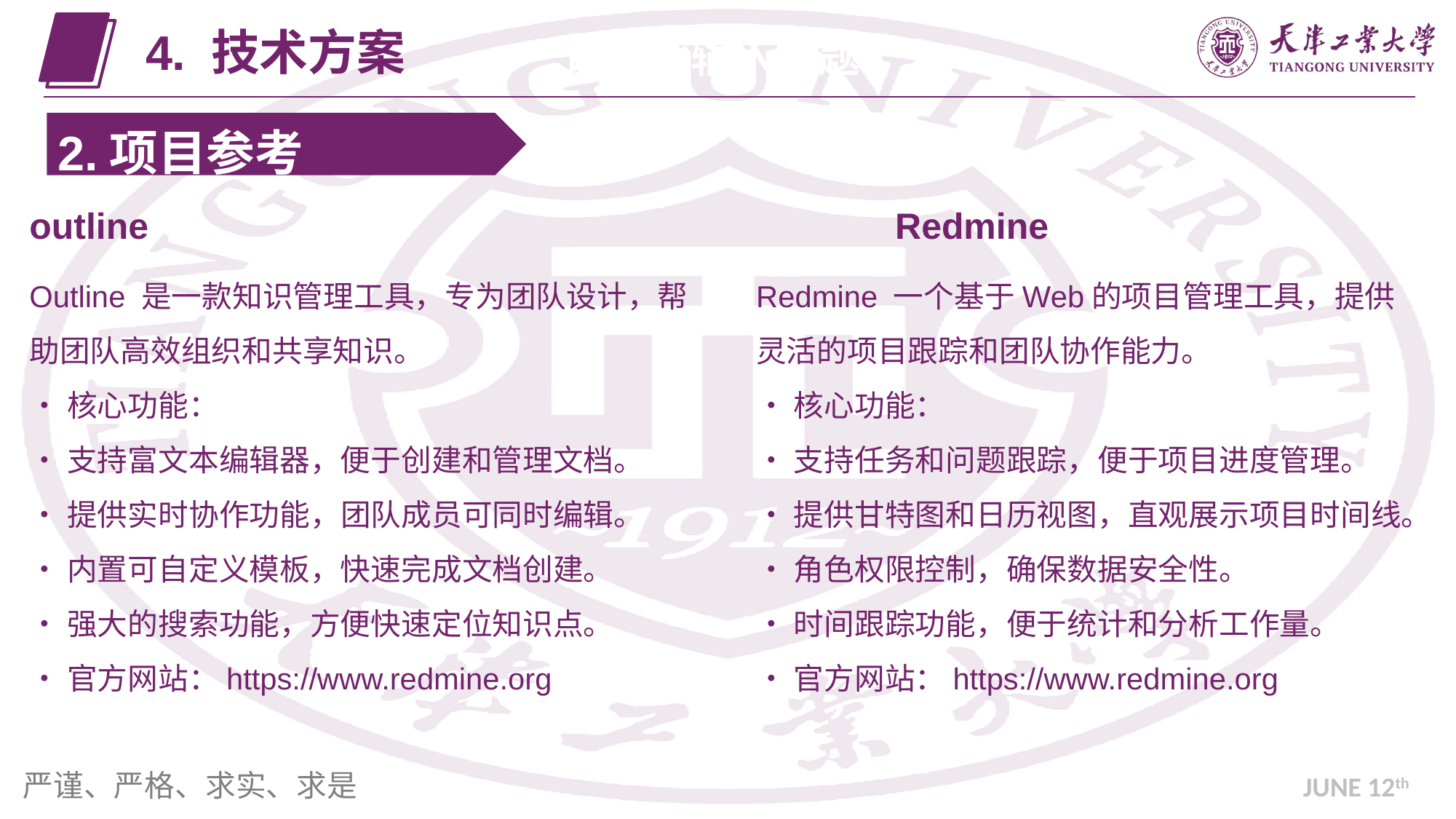

4. 技术方案
请在此输入标题

2.项目参考
outline
Redmine

Outline 是一款知识管理工具，专为团队设计，帮助团队高效组织和共享知识。
•核心功能：
•支持富文本编辑器，便于创建和管理文档。
•提供实时协作功能，团队成员可同时编辑。
•内置可自定义模板，快速完成文档创建。
•强大的搜索功能，方便快速定位知识点。
•官方网站：https://www.redmine.org
Redmine 一个基于Web的项目管理工具，提供灵活的项目跟踪和团队协作能力。
•核心功能：
•支持任务和问题跟踪，便于项目进度管理。
•提供甘特图和日历视图，直观展示项目时间线。
•角色权限控制，确保数据安全性。
•时间跟踪功能，便于统计和分析工作量。
•官方网站：https://www.redmine.org
JUNE 12th